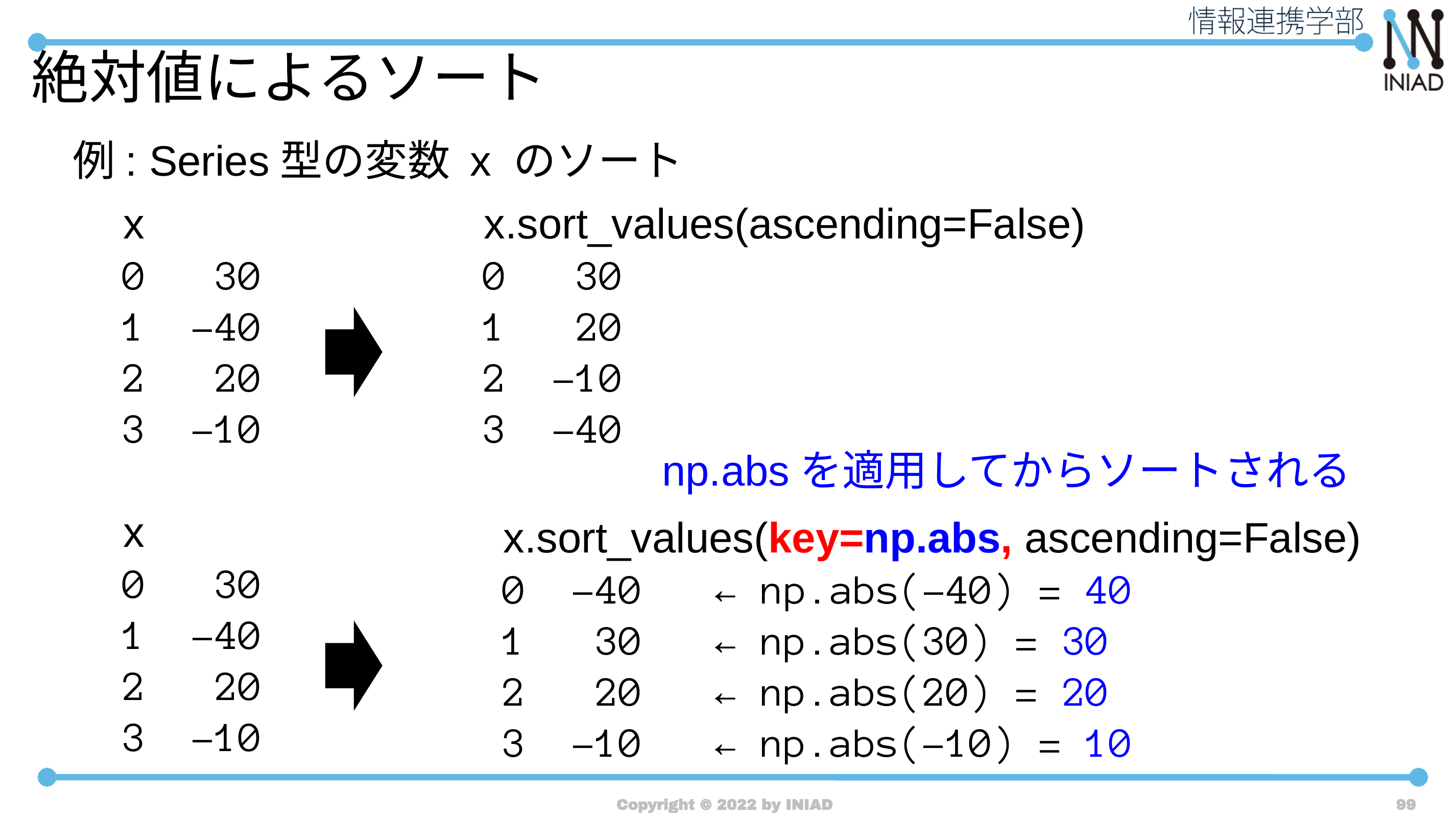

# 絶対値によるソート
例: Series型の変数 x のソート
x
0   30
1  -40
2   20
3  -10
x.sort_values(ascending=False)
0   30
1   20
2  -10
3  -40

np.absを適用してからソートされる
x
0   30
1  -40
2   20
3  -10
x.sort_values(key=np.abs, ascending=False)
0  -40   ← np.abs(-40) = 40
1   30   ← np.abs(30) = 30
2   20   ← np.abs(20) = 20
3  -10   ← np.abs(-10) = 10

Copyright © 2022 by INIAD
99